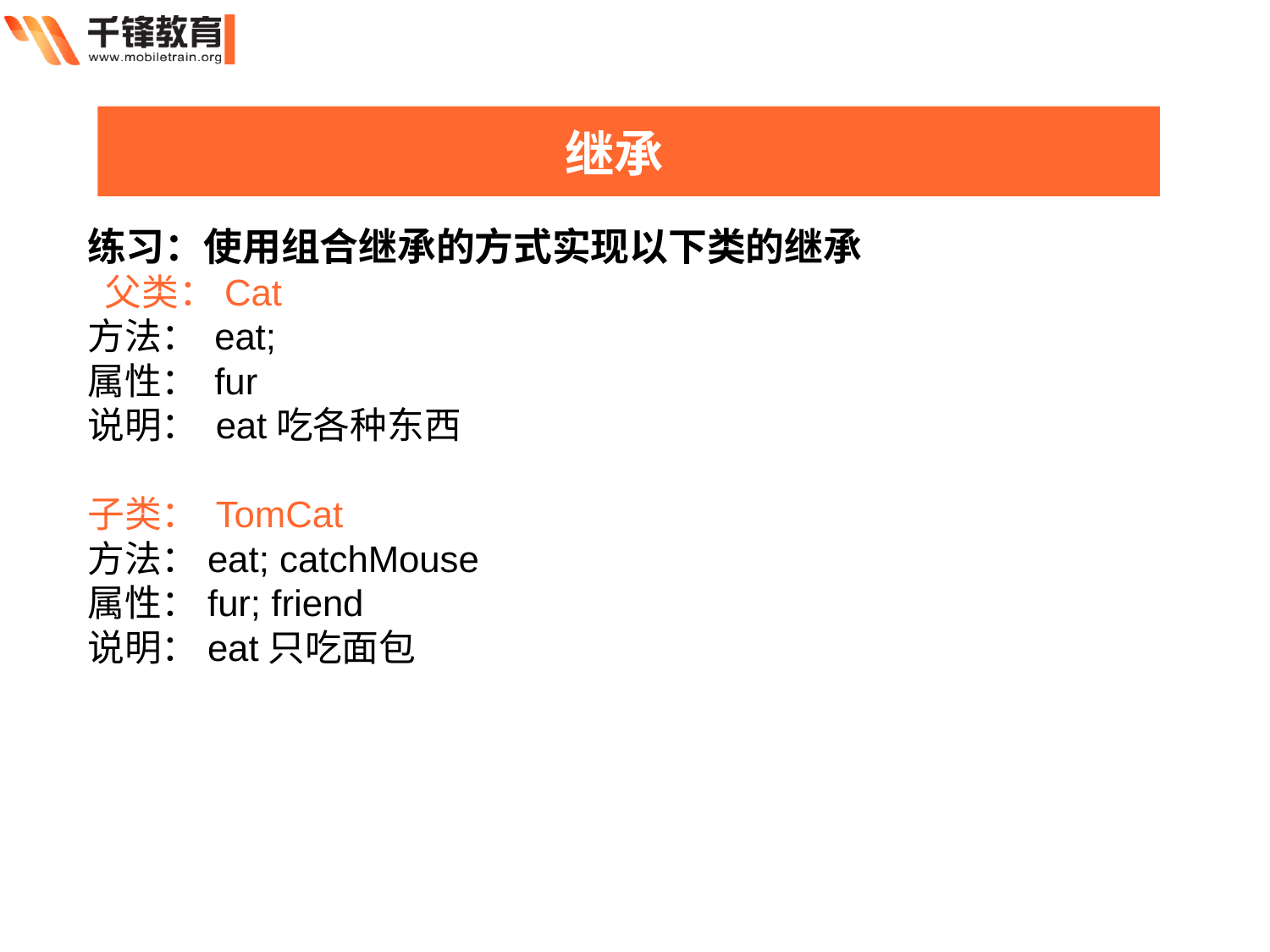

继承
练习：使用组合继承的方式实现以下类的继承
 父类：Cat
方法：	eat;
属性：	fur
说明： eat吃各种东西

子类： TomCat
方法：eat; catchMouse
属性：fur; friend
说明：eat只吃面包